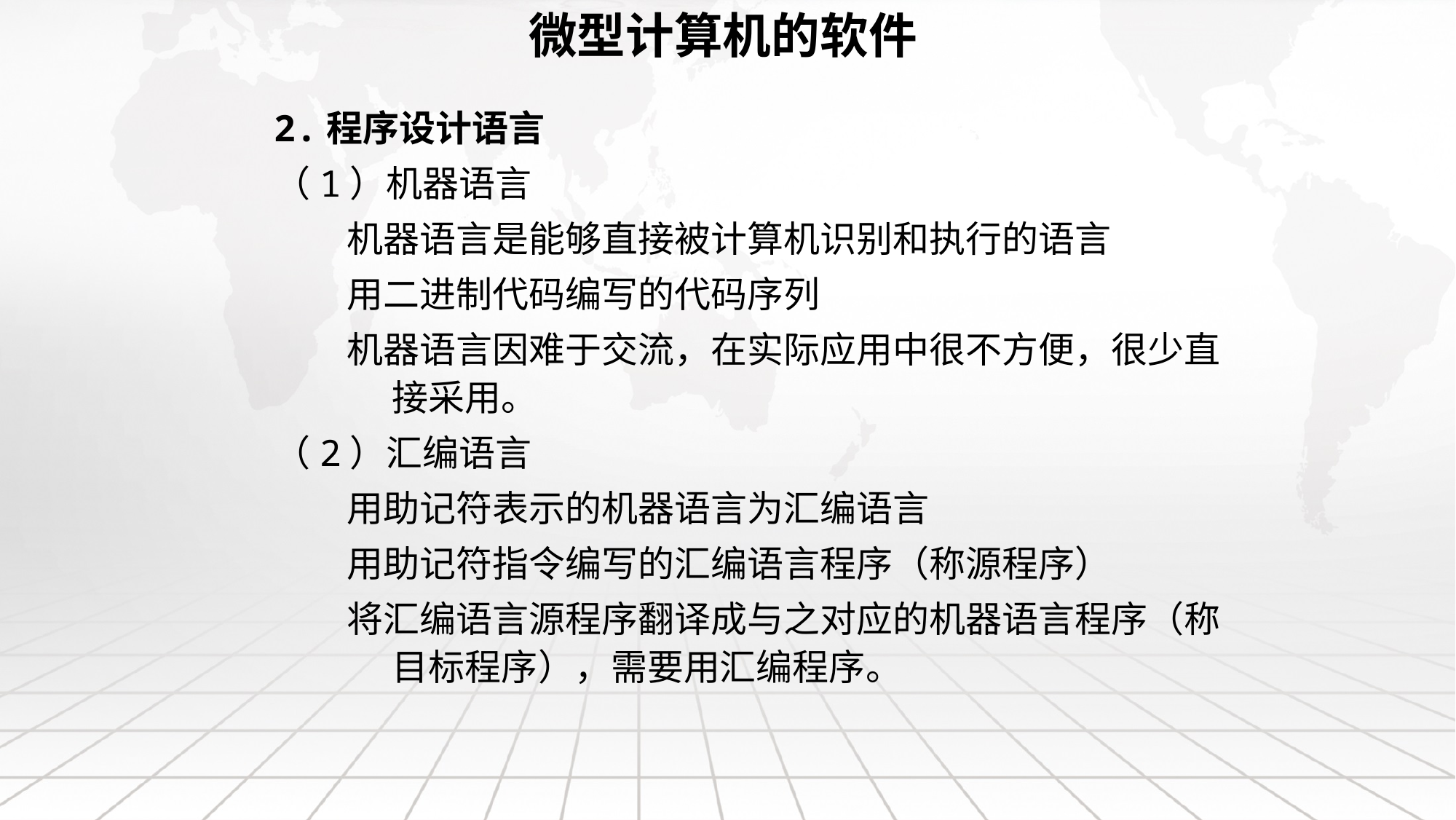

# 微型计算机的软件
2.程序设计语言
（1）机器语言
机器语言是能够直接被计算机识别和执行的语言
用二进制代码编写的代码序列
机器语言因难于交流，在实际应用中很不方便，很少直接采用。
（2）汇编语言
用助记符表示的机器语言为汇编语言
用助记符指令编写的汇编语言程序（称源程序）
将汇编语言源程序翻译成与之对应的机器语言程序（称目标程序），需要用汇编程序。